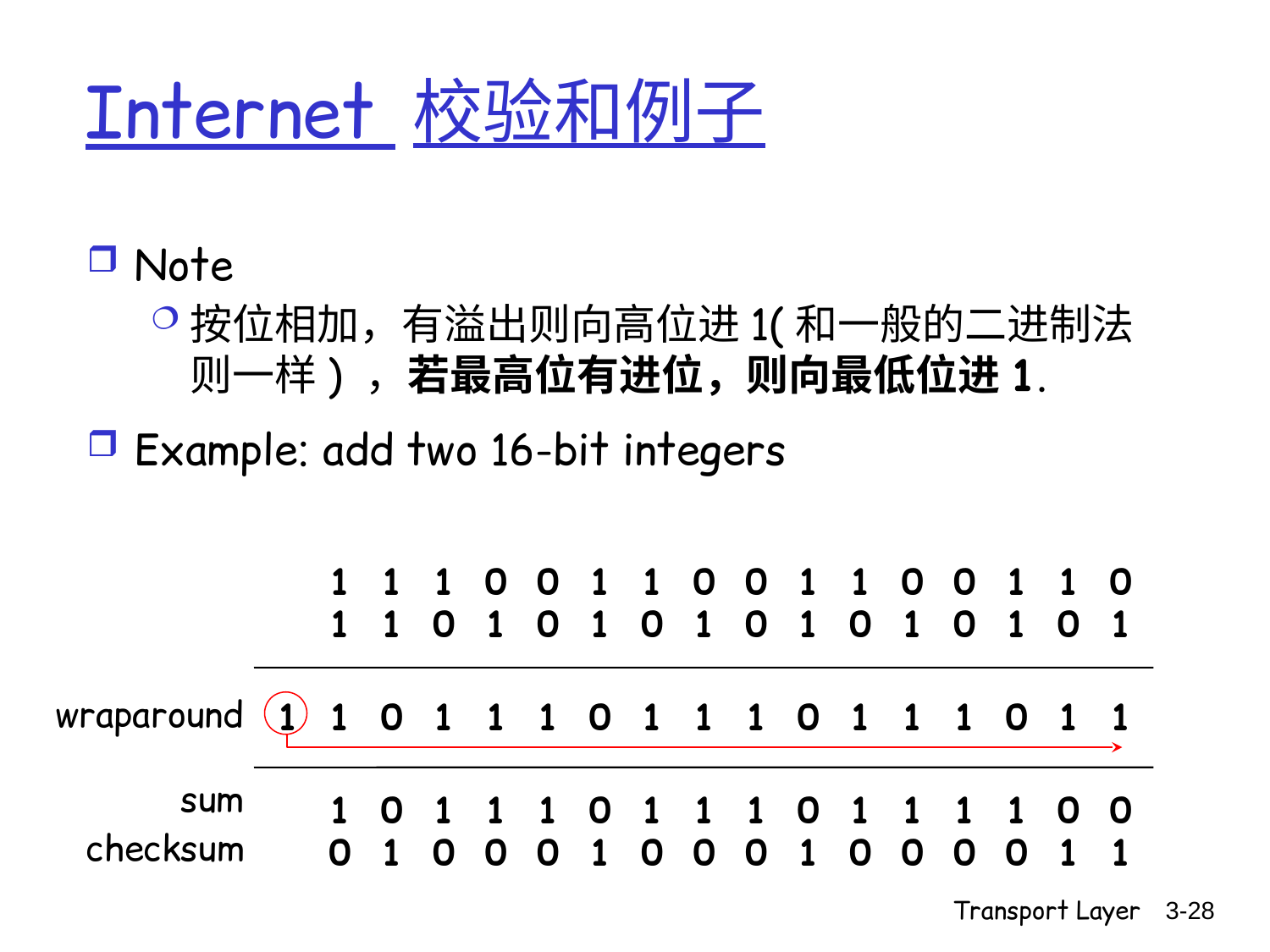

# Internet 校验和例子
Note
按位相加，有溢出则向高位进1(和一般的二进制法则一样) ，若最高位有进位，则向最低位进1.
Example: add two 16-bit integers
1  1  1  1  0  0  1  1  0  0  1  1  0  0  1  1  0
1  1  1  0  1  0  1  0  1  0  1  0  1  0  1  0  1

1  1  0  1  1  1  0  1  1  1  0  1  1  1  0  1  1

1  1  0  1  1  1  0  1  1  1  0  1  1  1  1  0  0
1  0  1  0  0  0  1  0  0  0  1  0  0  0  0  1  1

wraparound

sum
checksum
Transport Layer
3-28